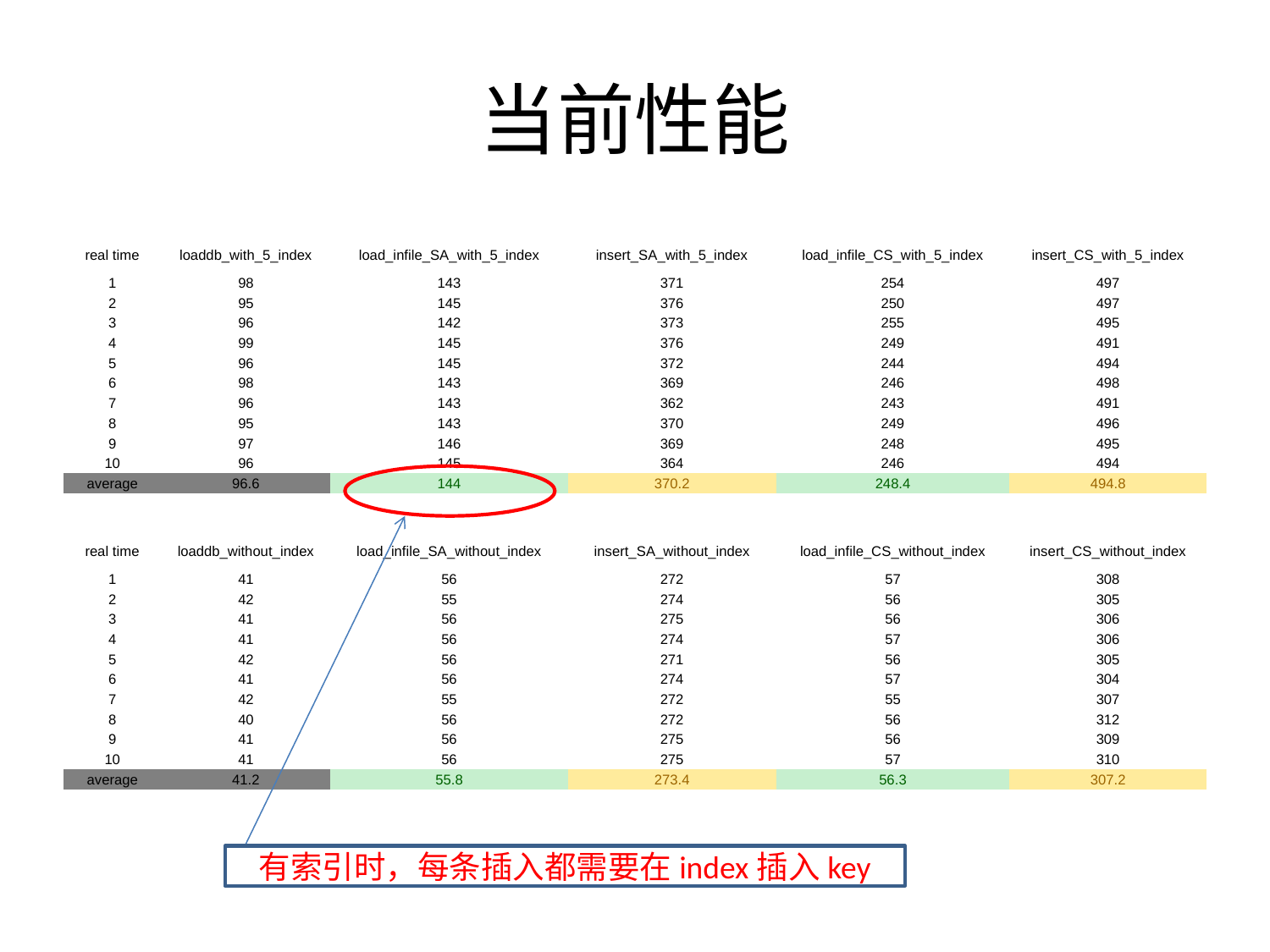

# 当前性能
| real time | loaddb\_with\_5\_index | load\_infile\_SA\_with\_5\_index | insert\_SA\_with\_5\_index | load\_infile\_CS\_with\_5\_index | insert\_CS\_with\_5\_index |
| --- | --- | --- | --- | --- | --- |
| 1 | 98 | 143 | 371 | 254 | 497 |
| 2 | 95 | 145 | 376 | 250 | 497 |
| 3 | 96 | 142 | 373 | 255 | 495 |
| 4 | 99 | 145 | 376 | 249 | 491 |
| 5 | 96 | 145 | 372 | 244 | 494 |
| 6 | 98 | 143 | 369 | 246 | 498 |
| 7 | 96 | 143 | 362 | 243 | 491 |
| 8 | 95 | 143 | 370 | 249 | 496 |
| 9 | 97 | 146 | 369 | 248 | 495 |
| 10 | 96 | 145 | 364 | 246 | 494 |
| average | 96.6 | 144 | 370.2 | 248.4 | 494.8 |
|  |  |  |  |  |  |
|  |  |  |  |  |  |
| real time | loaddb\_without\_index | load\_infile\_SA\_without\_index | insert\_SA\_without\_index | load\_infile\_CS\_without\_index | insert\_CS\_without\_index |
| 1 | 41 | 56 | 272 | 57 | 308 |
| 2 | 42 | 55 | 274 | 56 | 305 |
| 3 | 41 | 56 | 275 | 56 | 306 |
| 4 | 41 | 56 | 274 | 57 | 306 |
| 5 | 42 | 56 | 271 | 56 | 305 |
| 6 | 41 | 56 | 274 | 57 | 304 |
| 7 | 42 | 55 | 272 | 55 | 307 |
| 8 | 40 | 56 | 272 | 56 | 312 |
| 9 | 41 | 56 | 275 | 56 | 309 |
| 10 | 41 | 56 | 275 | 57 | 310 |
| average | 41.2 | 55.8 | 273.4 | 56.3 | 307.2 |

有索引时，每条插入都需要在index插入key